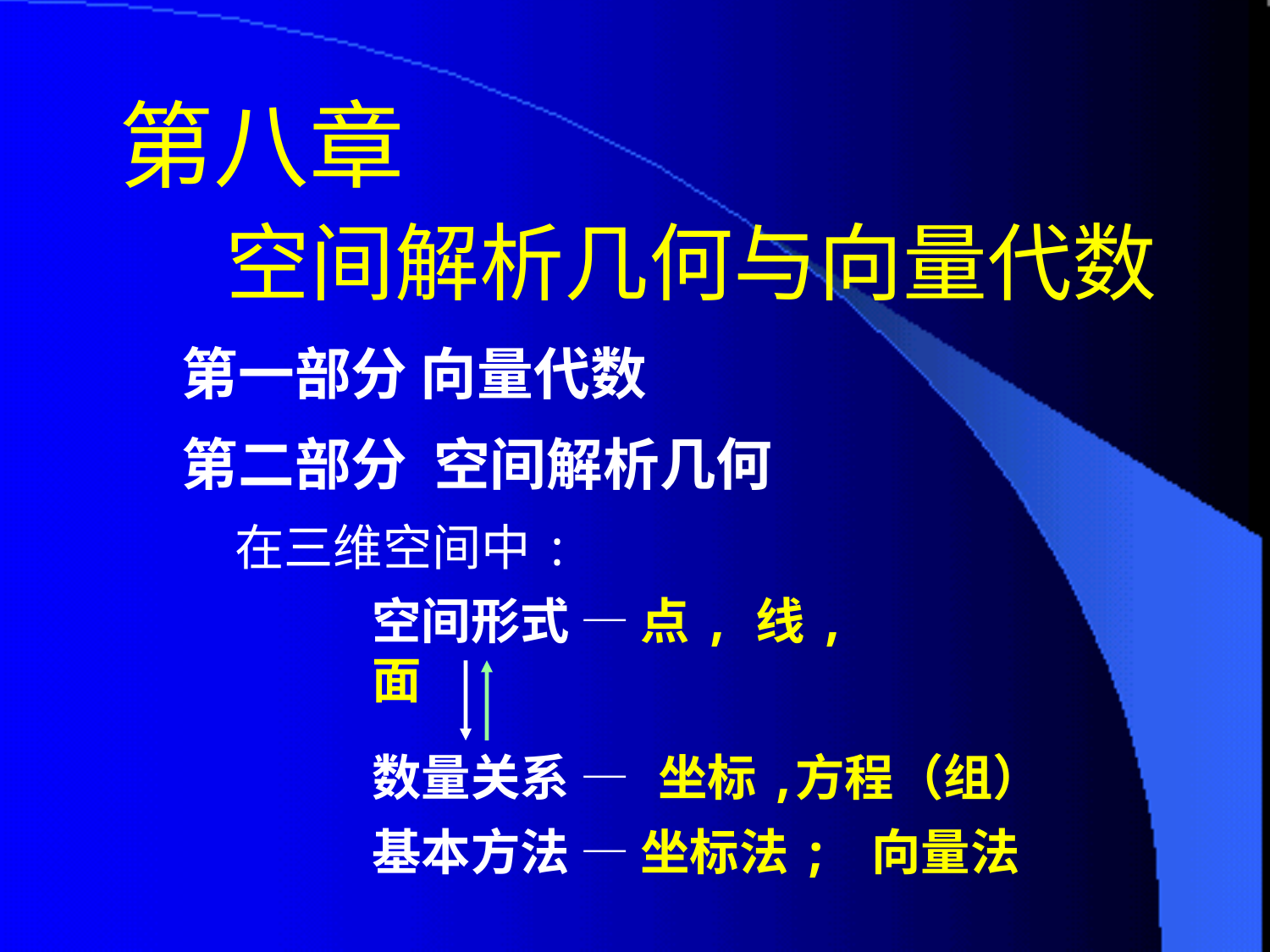

# 第八章
空间解析几何与向量代数
第一部分 向量代数
第二部分  空间解析几何
在三维空间中:
空间形式 — 点, 线, 面

数量关系 —
坐标,
方程（组）
基本方法 — 坐标法; 向量法